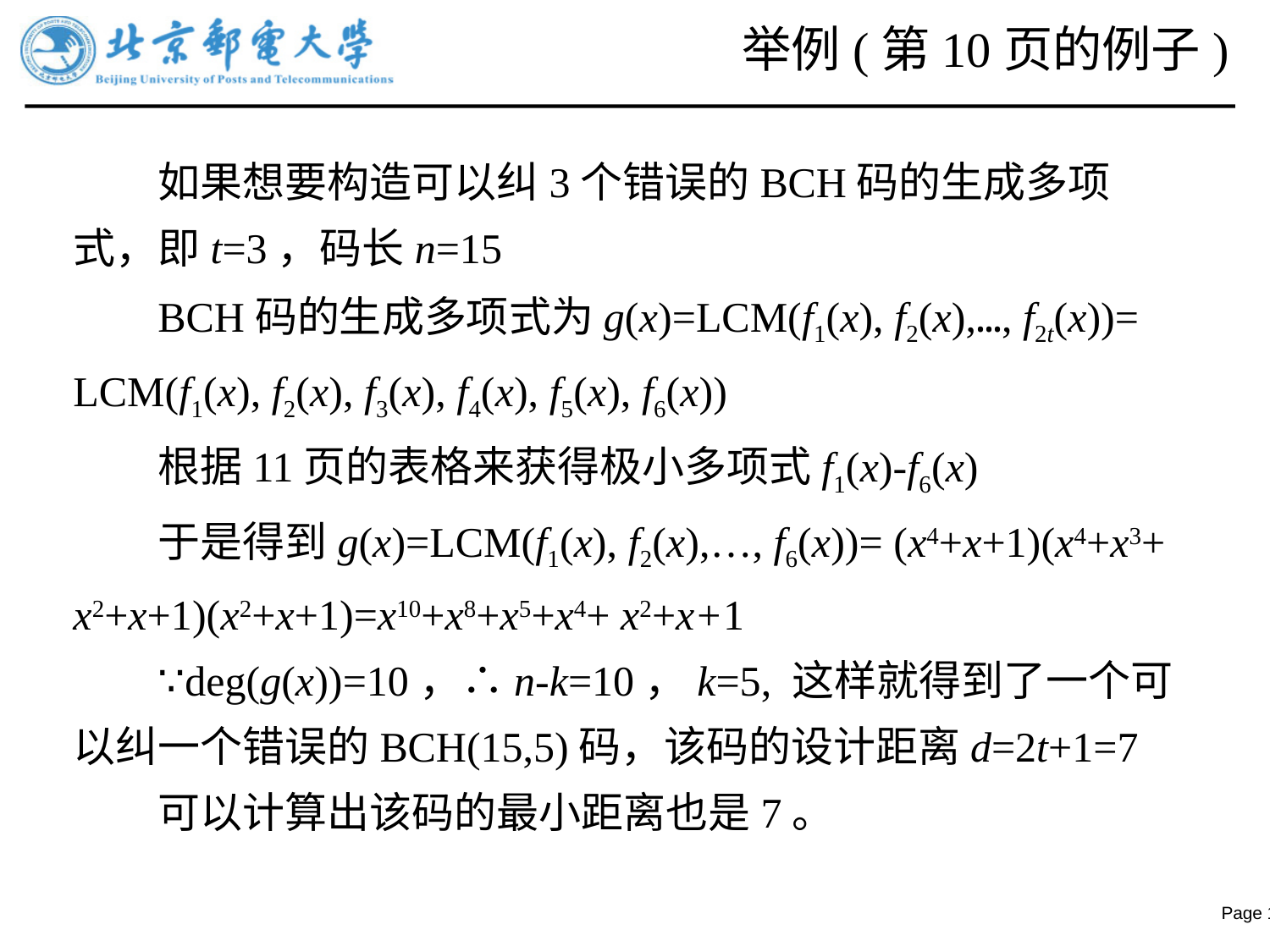

# 举例(第10页的例子)
如果想要构造可以纠3个错误的BCH码的生成多项式，即t=3，码长n=15
BCH码的生成多项式为g(x)=LCM(f1(x), f2(x),…, f2t(x))= LCM(f1(x), f2(x), f3(x), f4(x), f5(x), f6(x))
根据11页的表格来获得极小多项式f1(x)-f6(x)
于是得到g(x)=LCM(f1(x), f2(x),…, f6(x))= (x4+x+1)(x4+x3+ x2+x+1)(x2+x+1)=x10+x8+x5+x4+ x2+x+1
∵deg(g(x))=10，∴n-k=10，k=5, 这样就得到了一个可以纠一个错误的BCH(15,5)码，该码的设计距离d=2t+1=7
可以计算出该码的最小距离也是7。